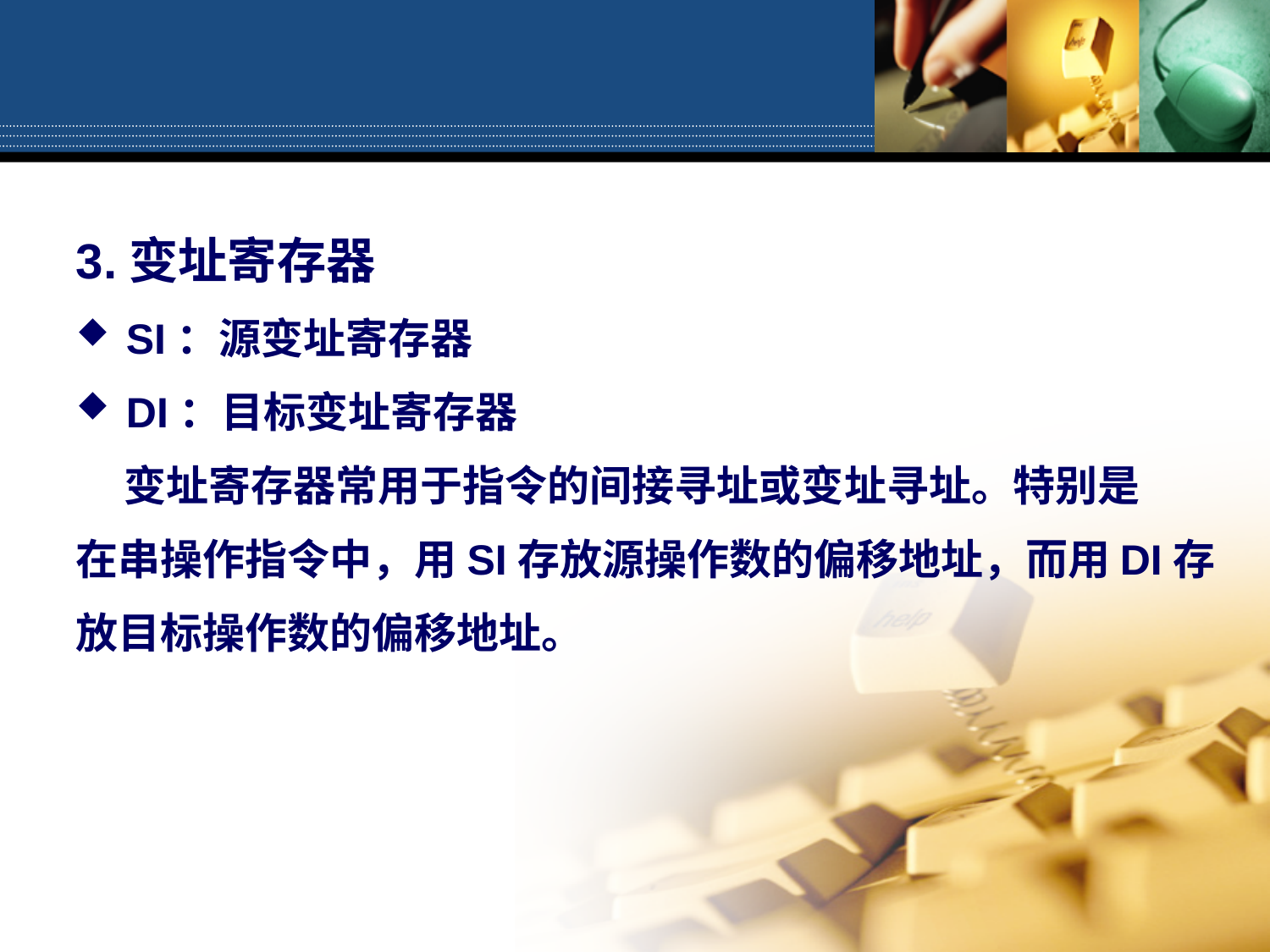

3.变址寄存器
SI：源变址寄存器
DI：目标变址寄存器
    变址寄存器常用于指令的间接寻址或变址寻址。特别是
在串操作指令中，用SI存放源操作数的偏移地址，而用DI存
放目标操作数的偏移地址。